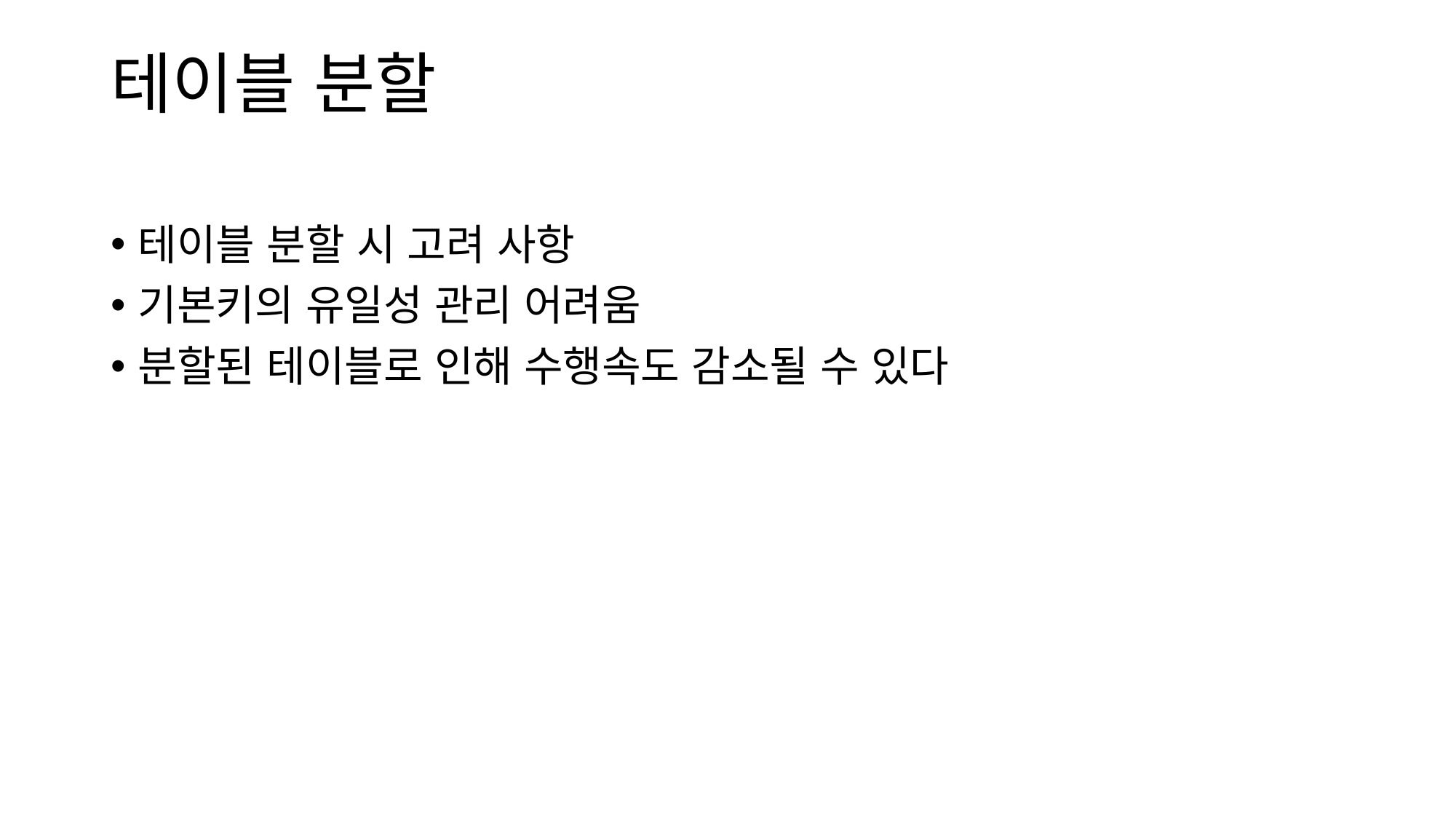

# 테이블 분할

테이블 분할 시 고려 사항
기본키의 유일성 관리 어려움
분할된 테이블로 인해 수행속도 감소될 수 있다